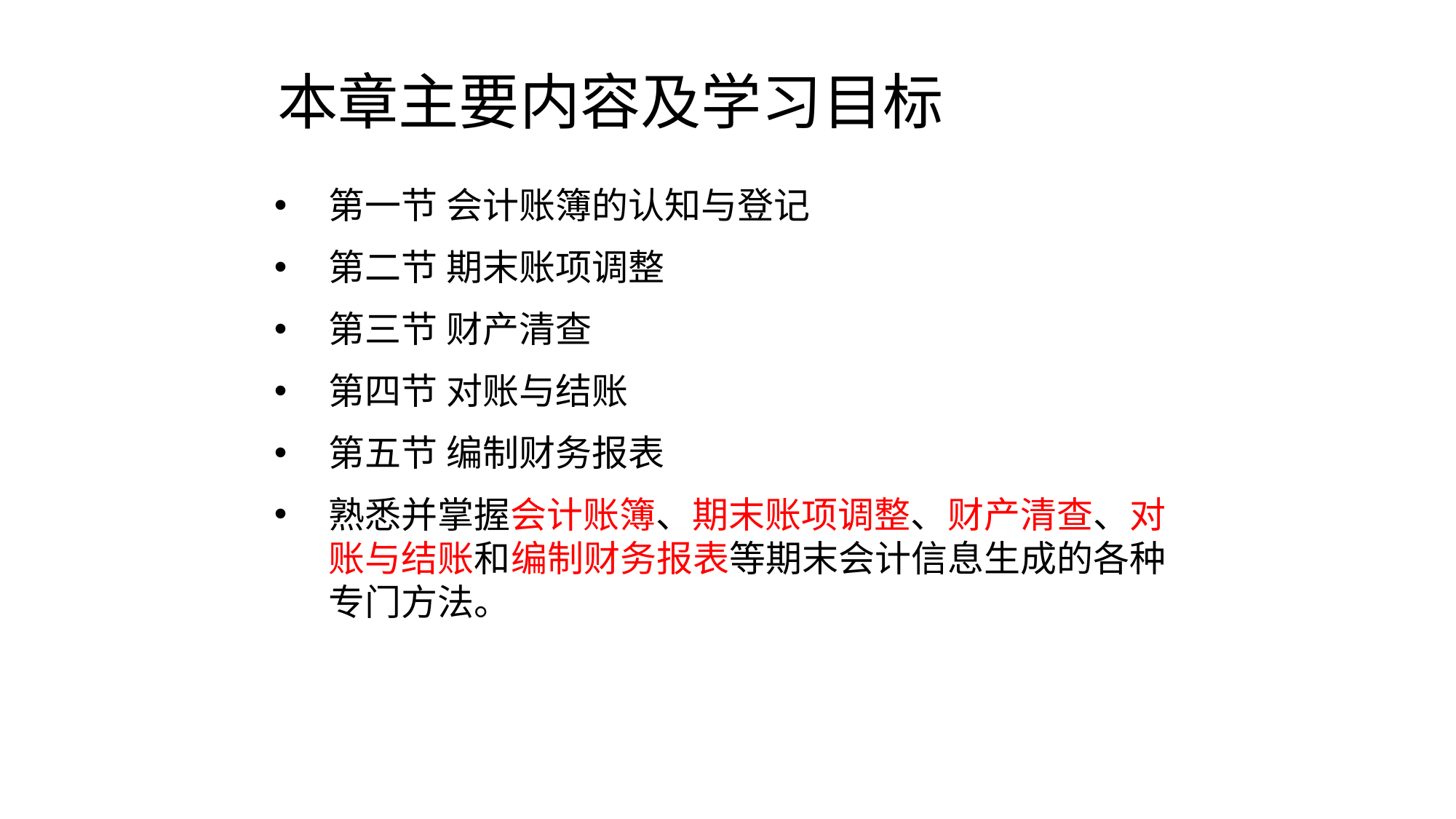

本章主要内容及学习目标
第一节 会计账簿的认知与登记
第二节 期末账项调整
第三节 财产清查
第四节 对账与结账
第五节 编制财务报表
熟悉并掌握会计账簿、期末账项调整、财产清查、对账与结账和编制财务报表等期末会计信息生成的各种专门方法。